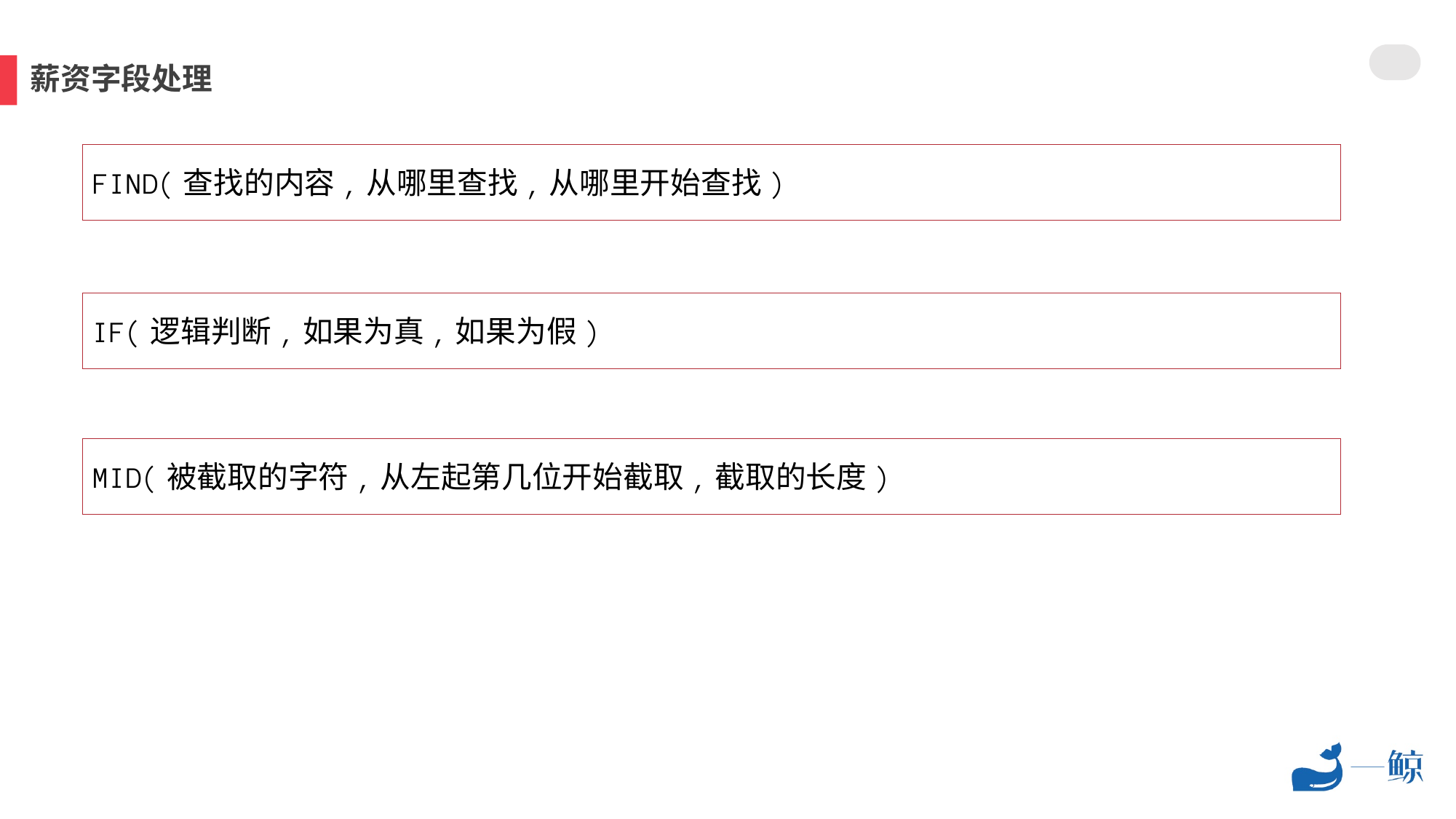

薪资字段处理

FIND(查找的内容,从哪里查找,从哪里开始查找)

IF(逻辑判断,如果为真,如果为假)

MID(被截取的字符,从左起第几位开始截取,截取的长度)